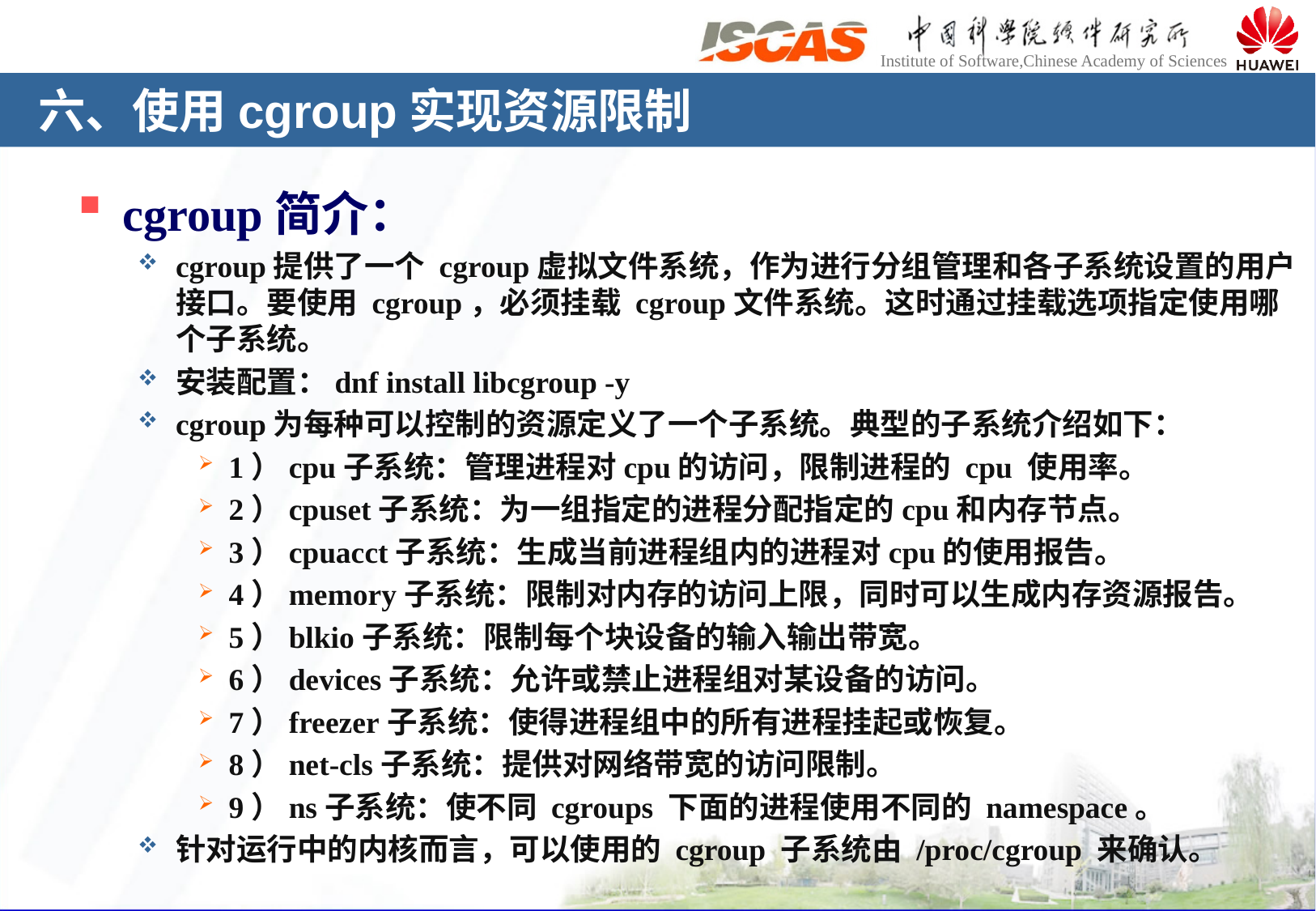

# 六、使用cgroup实现资源限制
cgroup简介：
cgroup提供了一个 cgroup虚拟文件系统，作为进行分组管理和各子系统设置的用户接口。要使用 cgroup，必须挂载 cgroup文件系统。这时通过挂载选项指定使用哪个子系统。
安装配置：dnf install libcgroup -y
cgroup为每种可以控制的资源定义了一个子系统。典型的子系统介绍如下：
1）cpu子系统：管理进程对cpu的访问，限制进程的 cpu 使用率。
2）cpuset子系统：为一组指定的进程分配指定的cpu和内存节点。
3）cpuacct子系统：生成当前进程组内的进程对cpu的使用报告。
4）memory子系统：限制对内存的访问上限，同时可以生成内存资源报告。
5）blkio子系统：限制每个块设备的输入输出带宽。
6）devices子系统：允许或禁止进程组对某设备的访问。
7）freezer子系统：使得进程组中的所有进程挂起或恢复。
8）net-cls子系统：提供对网络带宽的访问限制。
9）ns子系统：使不同 cgroups 下面的进程使用不同的 namespace。
针对运行中的内核而言，可以使用的 cgroup 子系统由 /proc/cgroup 来确认。